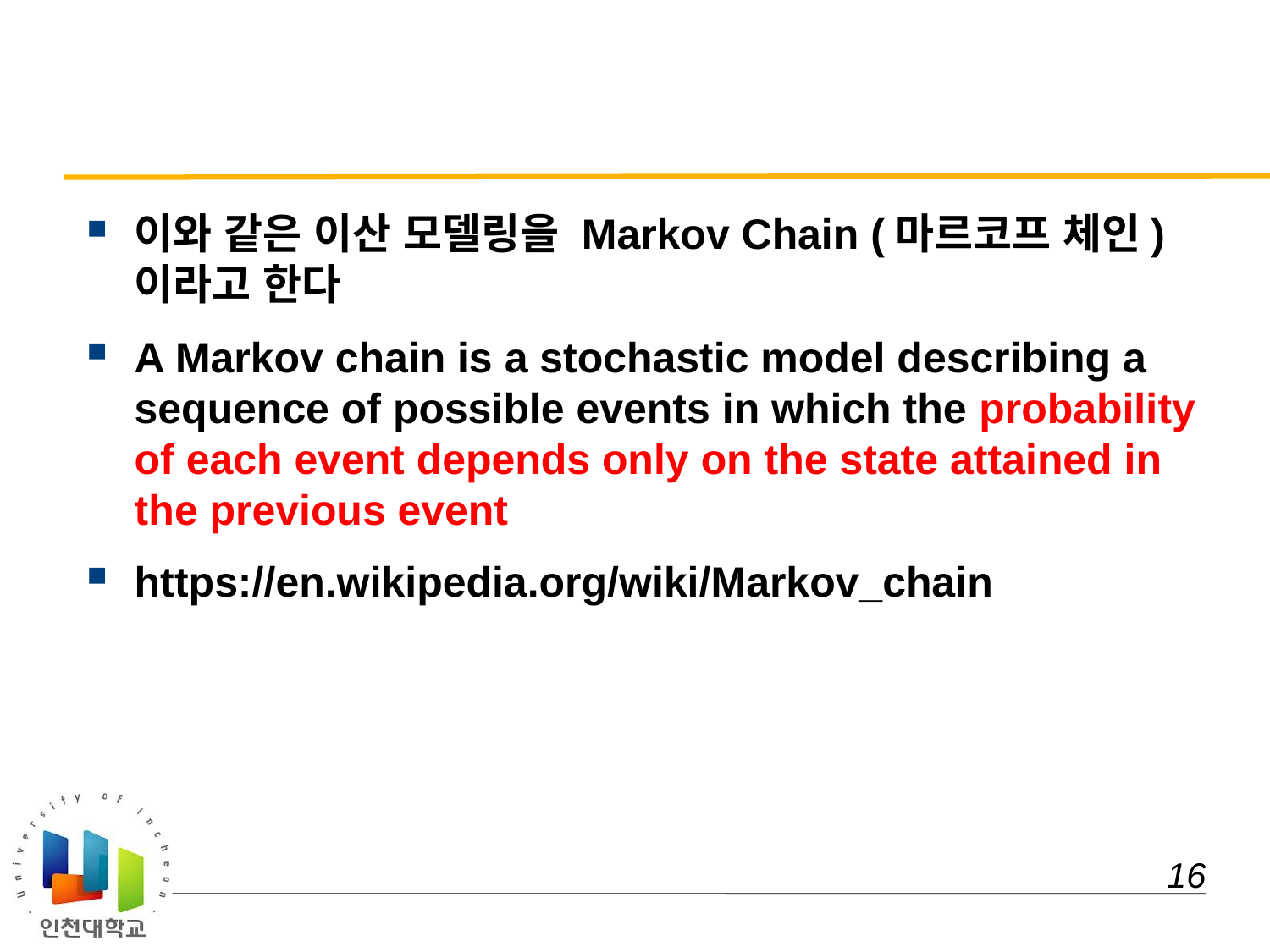

#
이와 같은 이산 모델링을 Markov Chain (마르코프 체인)이라고 한다
A Markov chain is a stochastic model describing a sequence of possible events in which the probability of each event depends only on the state attained in the previous event
https://en.wikipedia.org/wiki/Markov_chain
 16